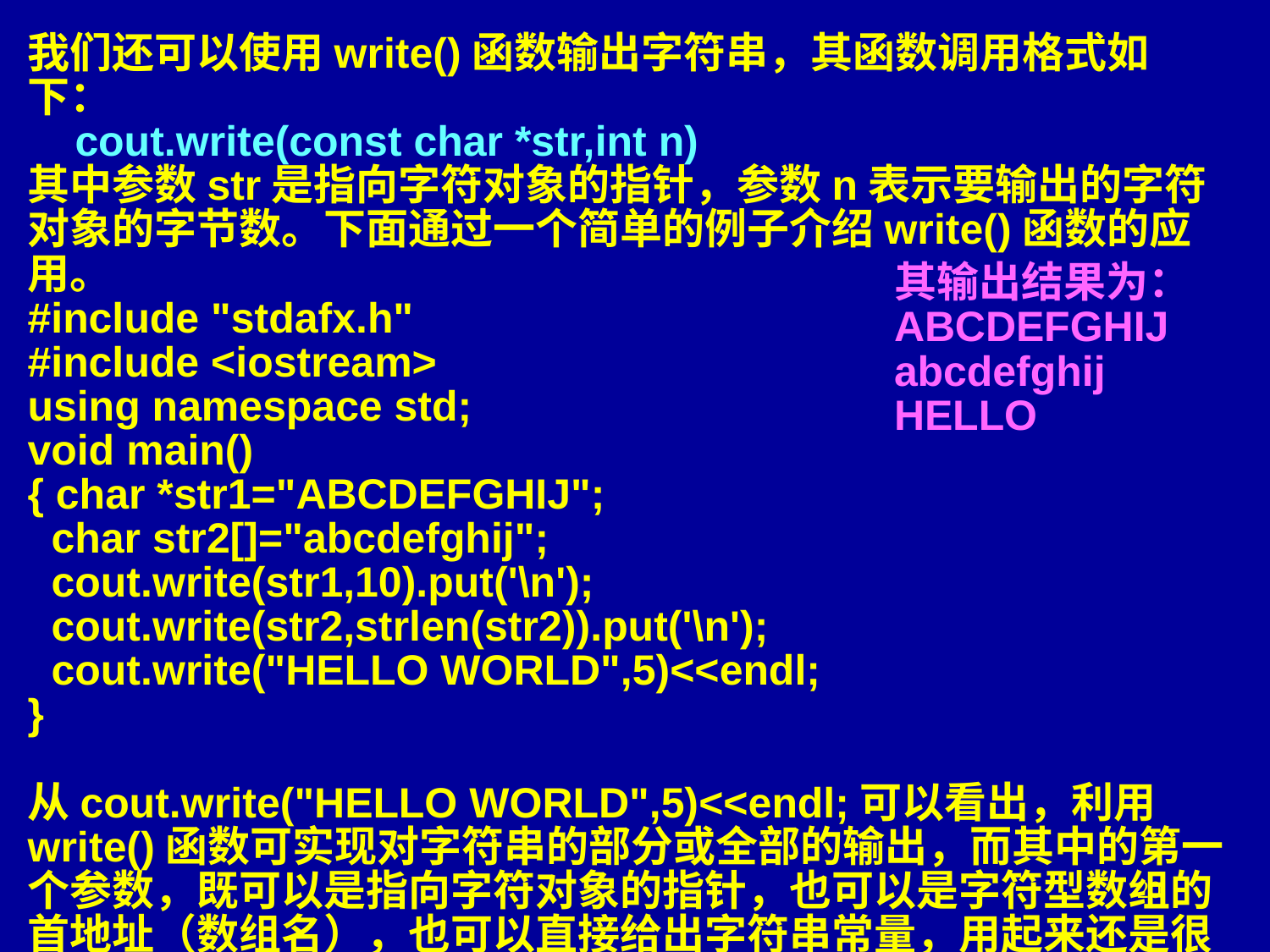

我们还可以使用write()函数输出字符串，其函数调用格式如下：
    cout.write(const char *str,int n)
其中参数str是指向字符对象的指针，参数n表示要输出的字符对象的字节数。下面通过一个简单的例子介绍write()函数的应用。
#include "stdafx.h"
#include <iostream>
using namespace std;
void main()
{ char *str1="ABCDEFGHIJ";
  char str2[]="abcdefghij";
  cout.write(str1,10).put('\n');
  cout.write(str2,strlen(str2)).put('\n');
  cout.write("HELLO WORLD",5)<<endl;
}

从cout.write("HELLO WORLD",5)<<endl;可以看出，利用write()函数可实现对字符串的部分或全部的输出，而其中的第一个参数，既可以是指向字符对象的指针，也可以是字符型数组的首地址（数组名），也可以直接给出字符串常量，用起来还是很方便的。

其输出结果为：
ABCDEFGHIJ
abcdefghij
HELLO
20